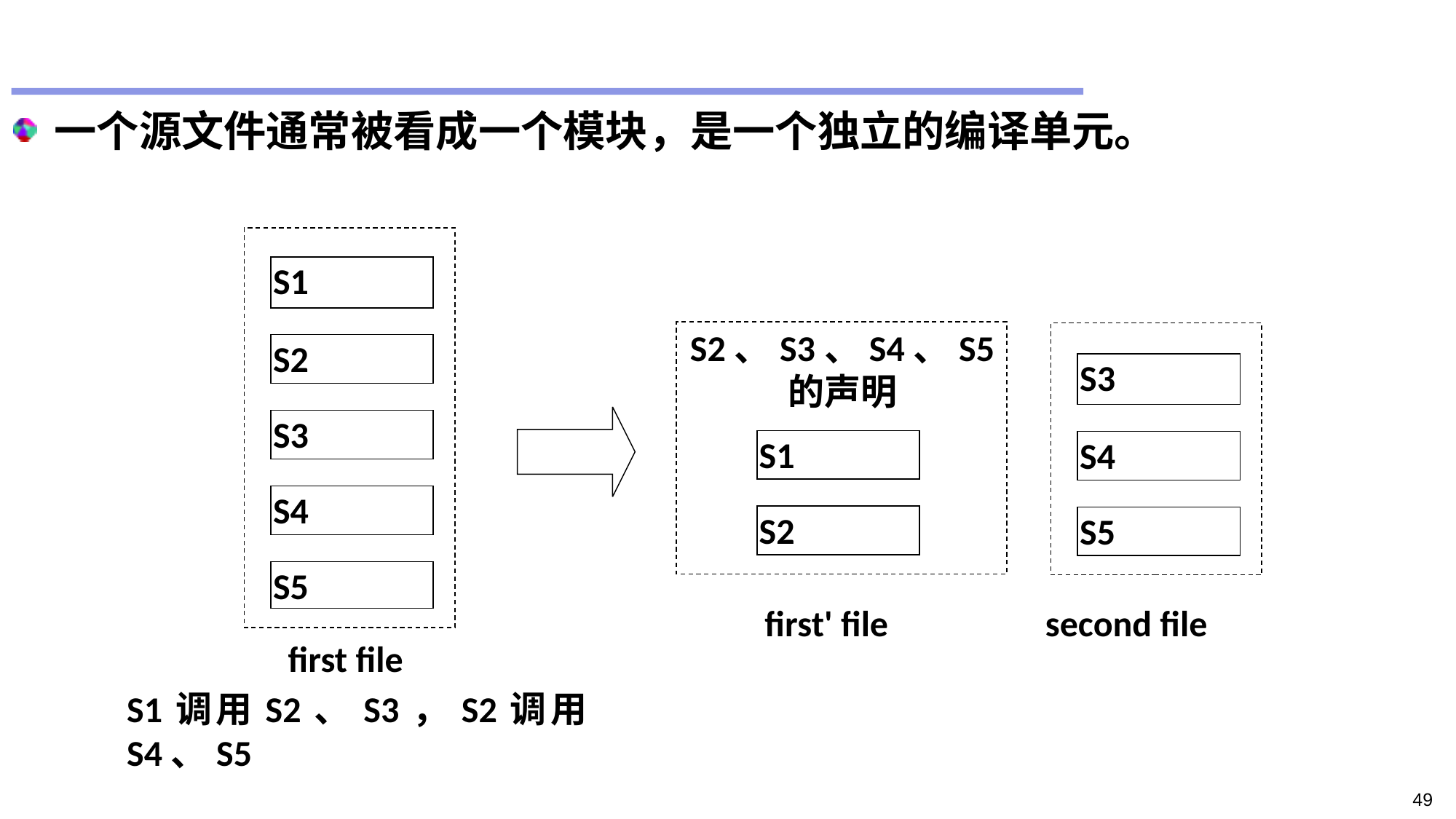

#
一个源文件通常被看成一个模块，是一个独立的编译单元。

S1

S2、S3、S4、S5
的声明
S2
S3

S3
S1
S4
S4
S2
S5
S5
first' file
second file
first file
S1调用S2、S3，S2调用S4、S5
49